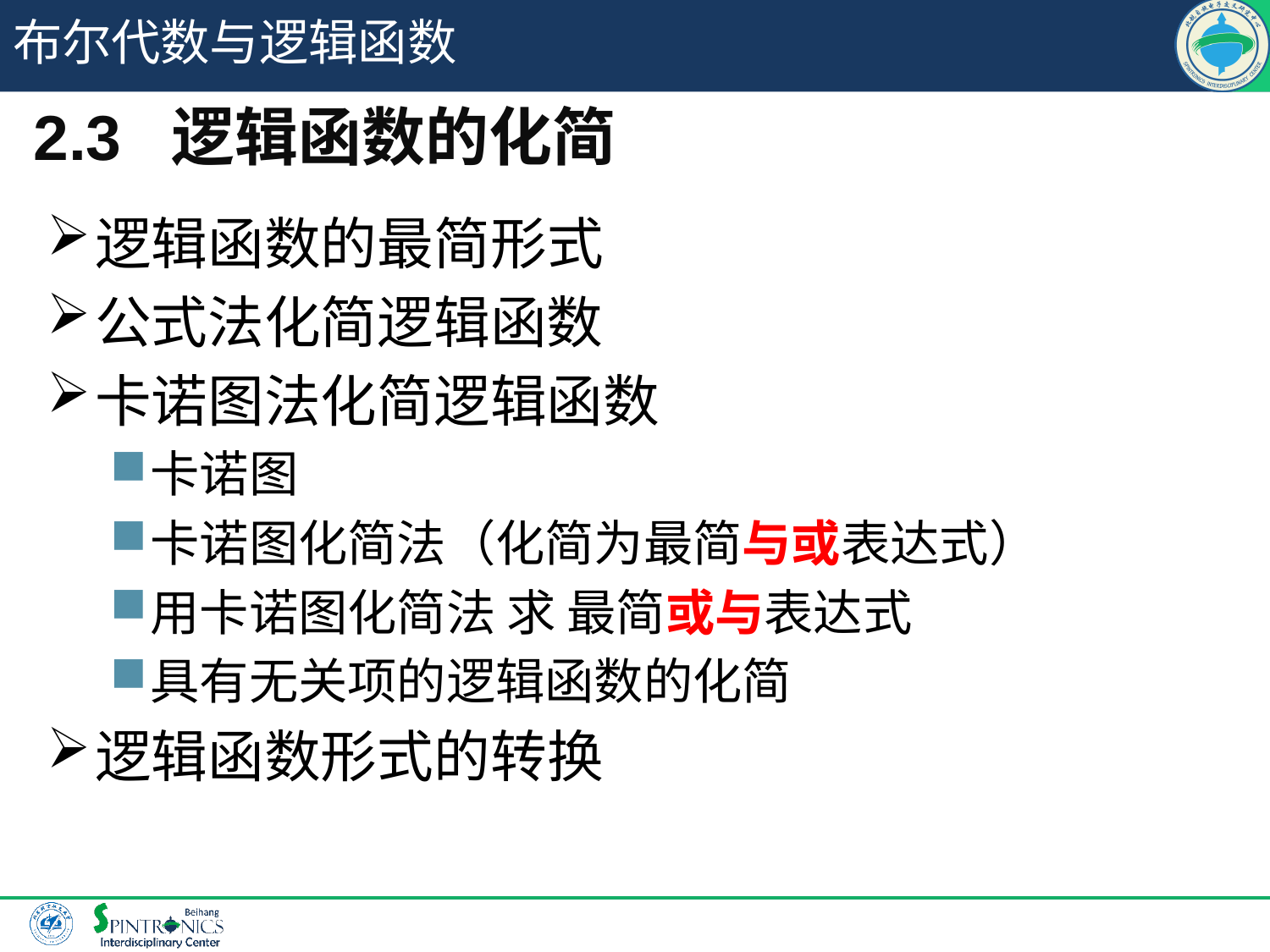

# 布尔代数与逻辑函数
2.3  逻辑函数的化简
逻辑函数的最简形式
公式法化简逻辑函数
卡诺图法化简逻辑函数
卡诺图
卡诺图化简法（化简为最简与或表达式）
用卡诺图化简法 求 最简或与表达式
具有无关项的逻辑函数的化简
逻辑函数形式的转换
58